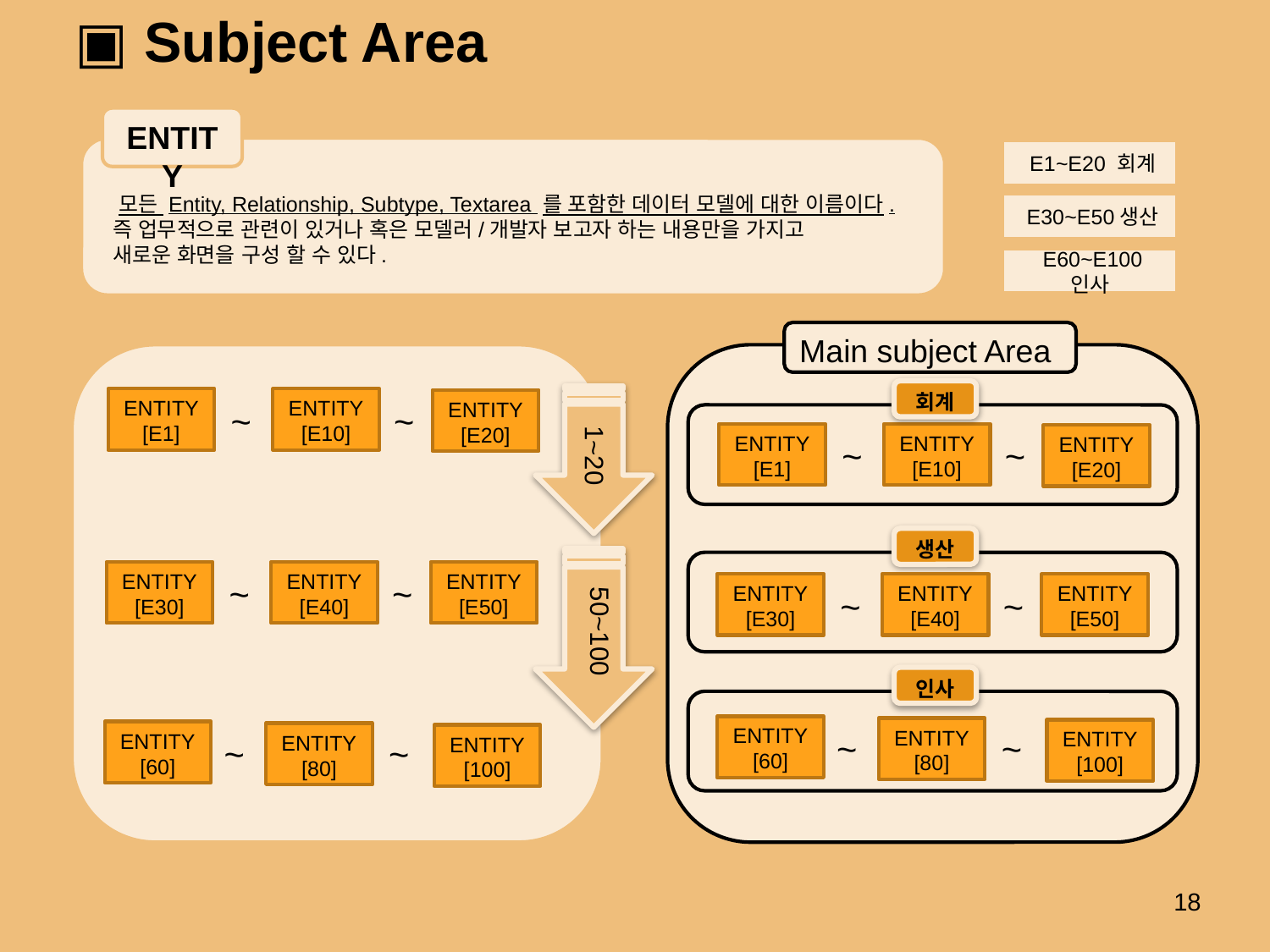

# ▣ Subject Area
Entity

  모든 Entity, Relationship, Subtype, Textarea 를 포함한 데이터 모델에 대한 이름이다.
 즉 업무적으로 관련이 있거나 혹은 모델러/개발자 보고자 하는 내용만을 가지고
 새로운 화면을 구성 할 수 있다.

 E1~E20 회계
 E30~E50생산
 E60~E100 인사
Main subject Area

ENTITY
[E1]
ENTITY
[E10]
ENTITY
[E20]
~
~
 1~20
ENTITY
[E30]
ENTITY
[E50]
ENTITY
[E40]
~
~
 50~100
ENTITY
[60]
ENTITY
[80]
ENTITY
[100]
~
~
회계

ENTITY
[E1]
ENTITY
[E10]
ENTITY
[E20]
~
~
생산

ENTITY
[E30]
ENTITY
[E50]
ENTITY
[E40]
~
~
인사

ENTITY
[60]
ENTITY
[80]
ENTITY
[100]
~
~
18